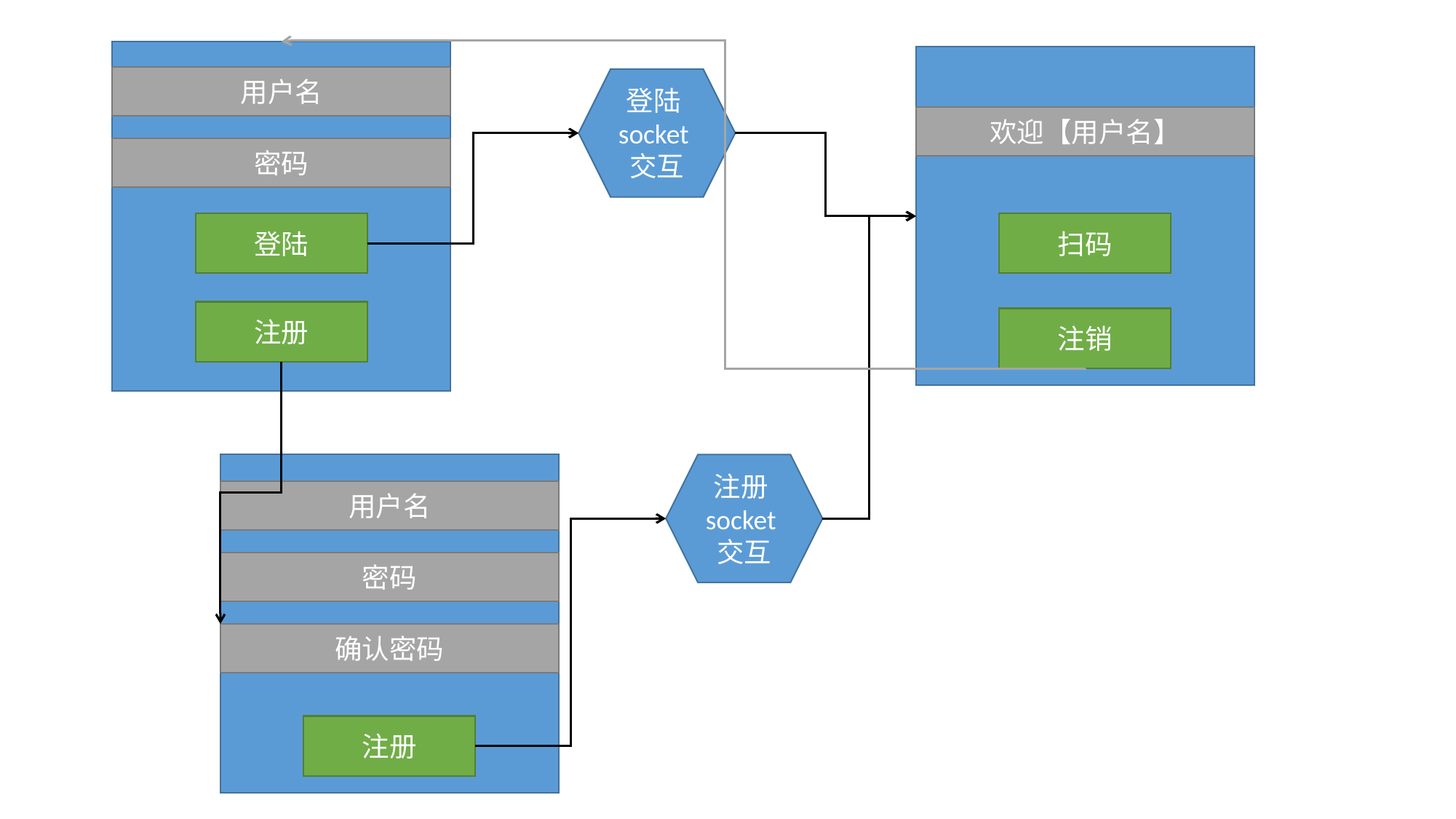

用户名
密码
登陆
注册

欢迎【用户名】
注销
扫码
登陆socket交互

用户名
密码
确认密码
注册
注册socket交互